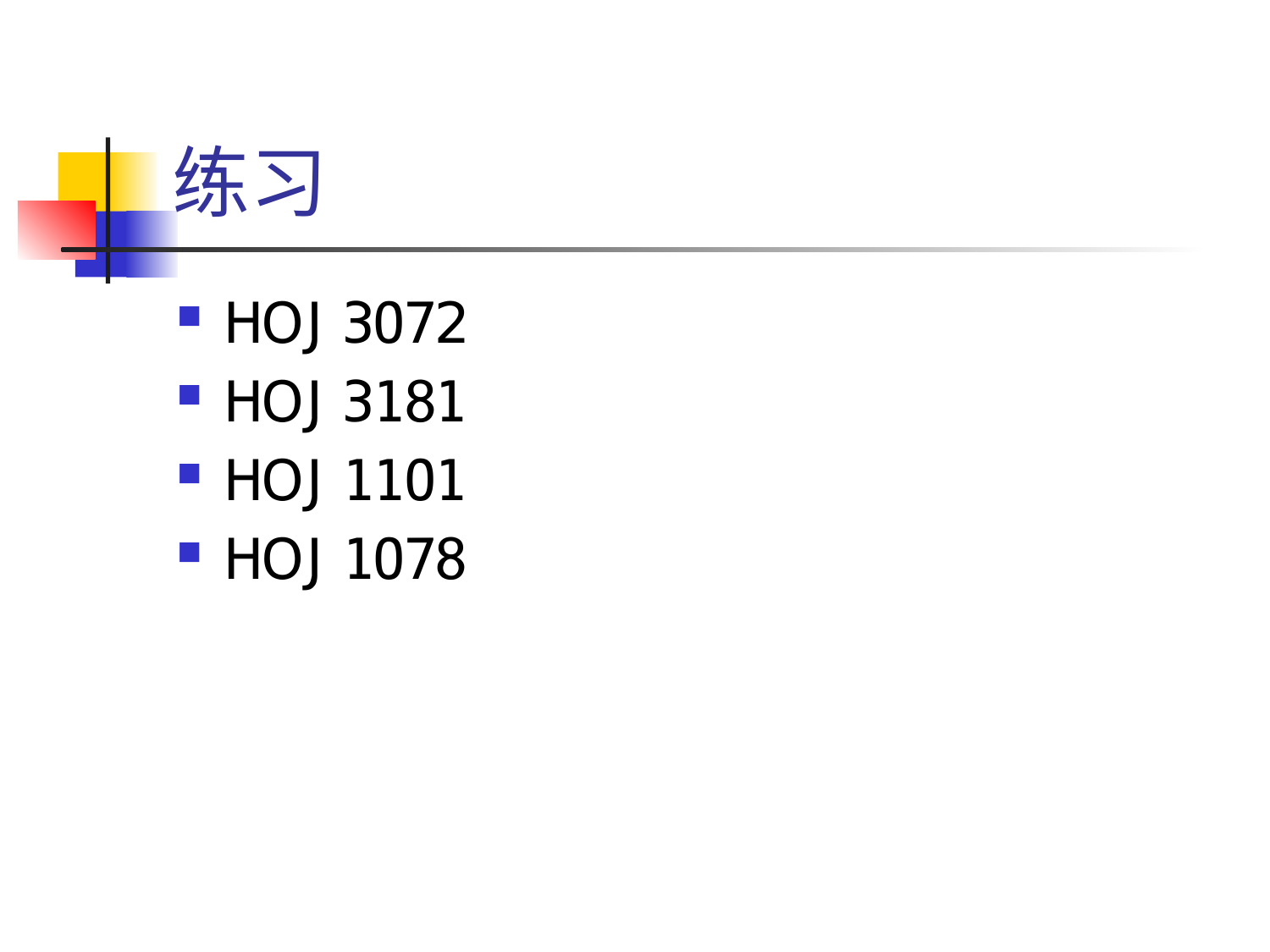

# 练习
HOJ 3072
HOJ 3181
HOJ 1101
HOJ 1078